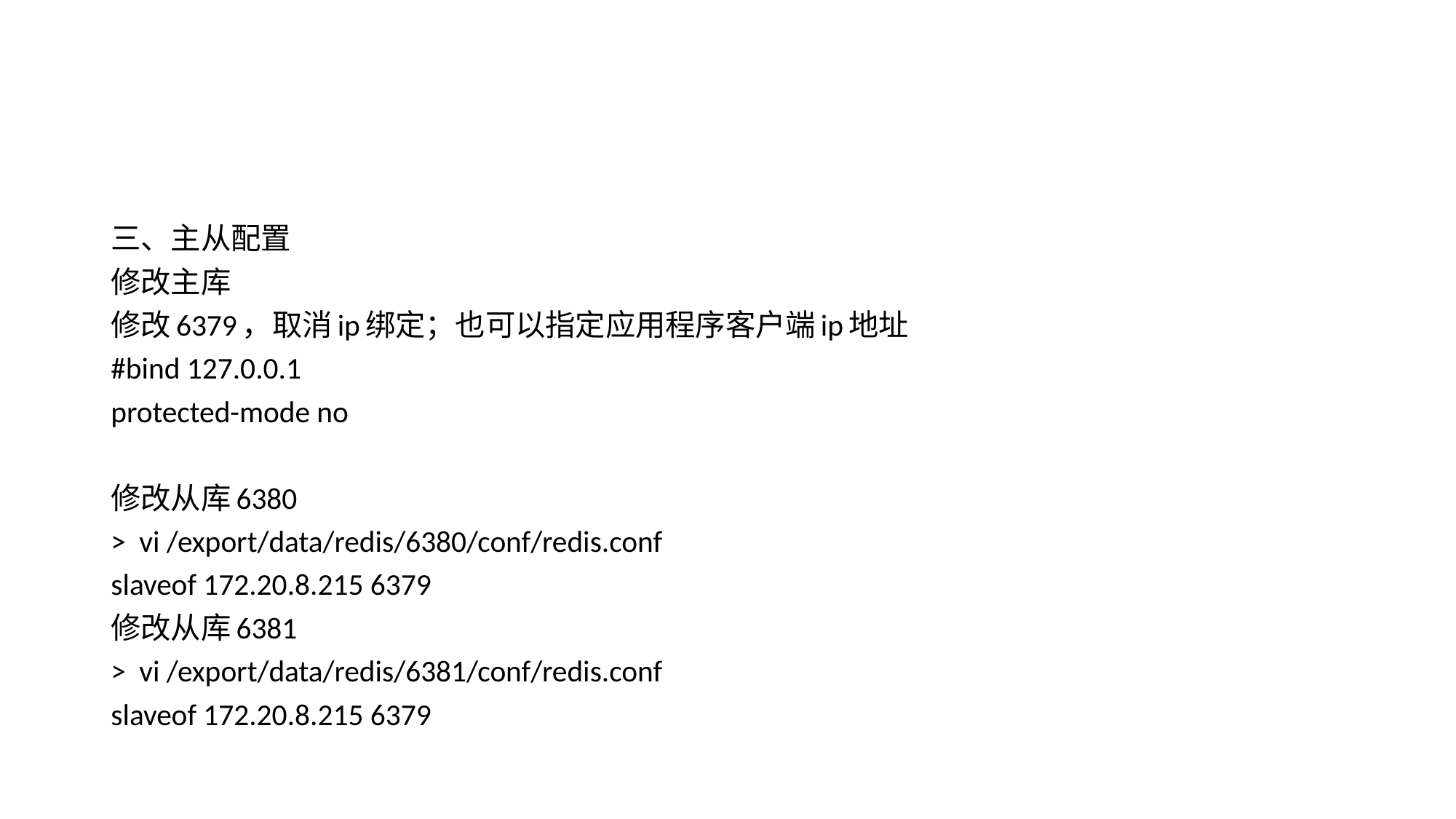

#
三、主从配置
修改主库
修改6379，取消ip绑定；也可以指定应用程序客户端ip地址
#bind 127.0.0.1
protected-mode no

修改从库6380
>  vi /export/data/redis/6380/conf/redis.conf
slaveof 172.20.8.215 6379
修改从库6381
>  vi /export/data/redis/6381/conf/redis.conf
slaveof 172.20.8.215 6379